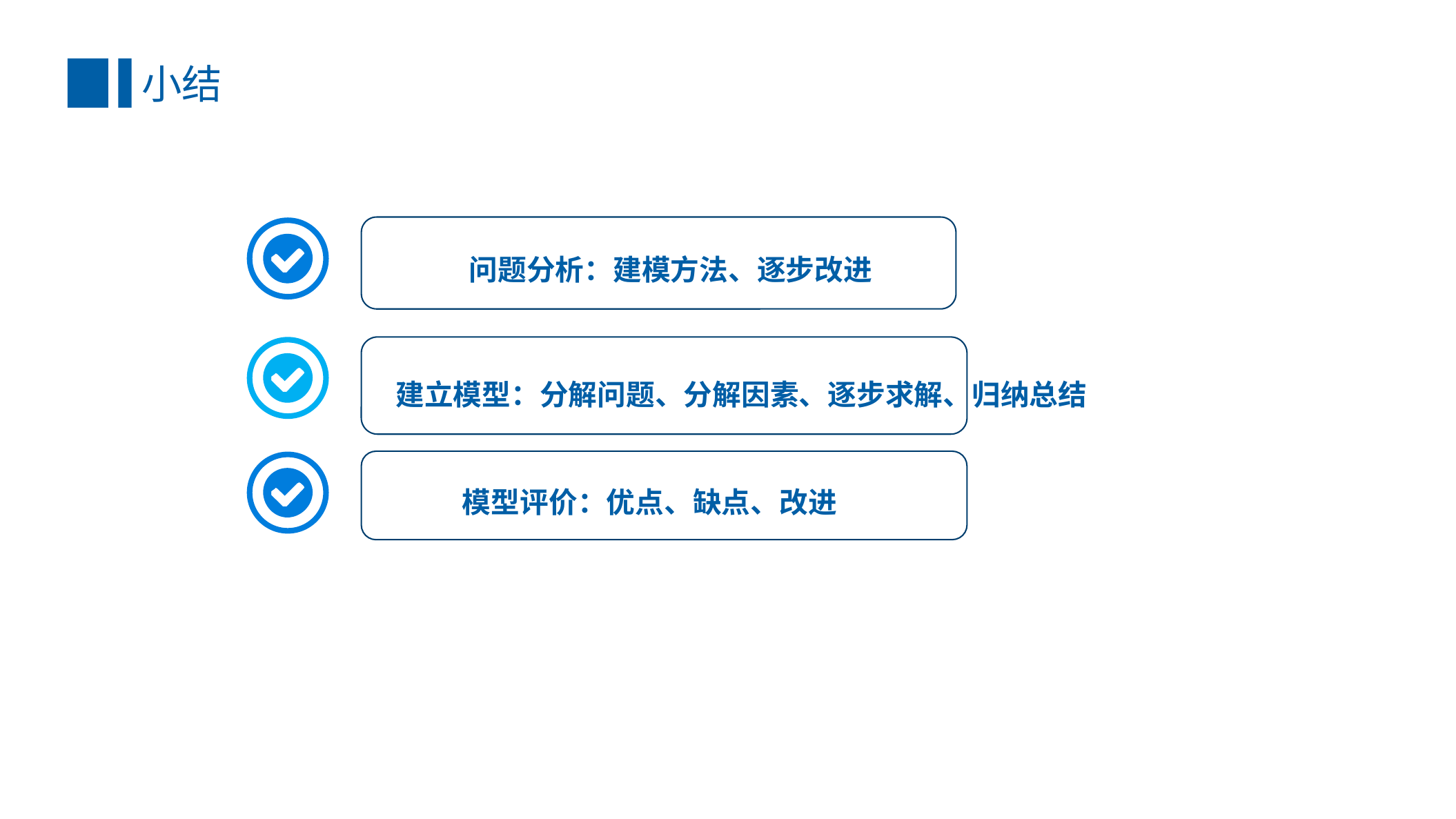

小结

问题分析：建模方法、逐步改进

建立模型：分解问题、分解因素、逐步求解、归纳总结

模型评价：优点、缺点、改进